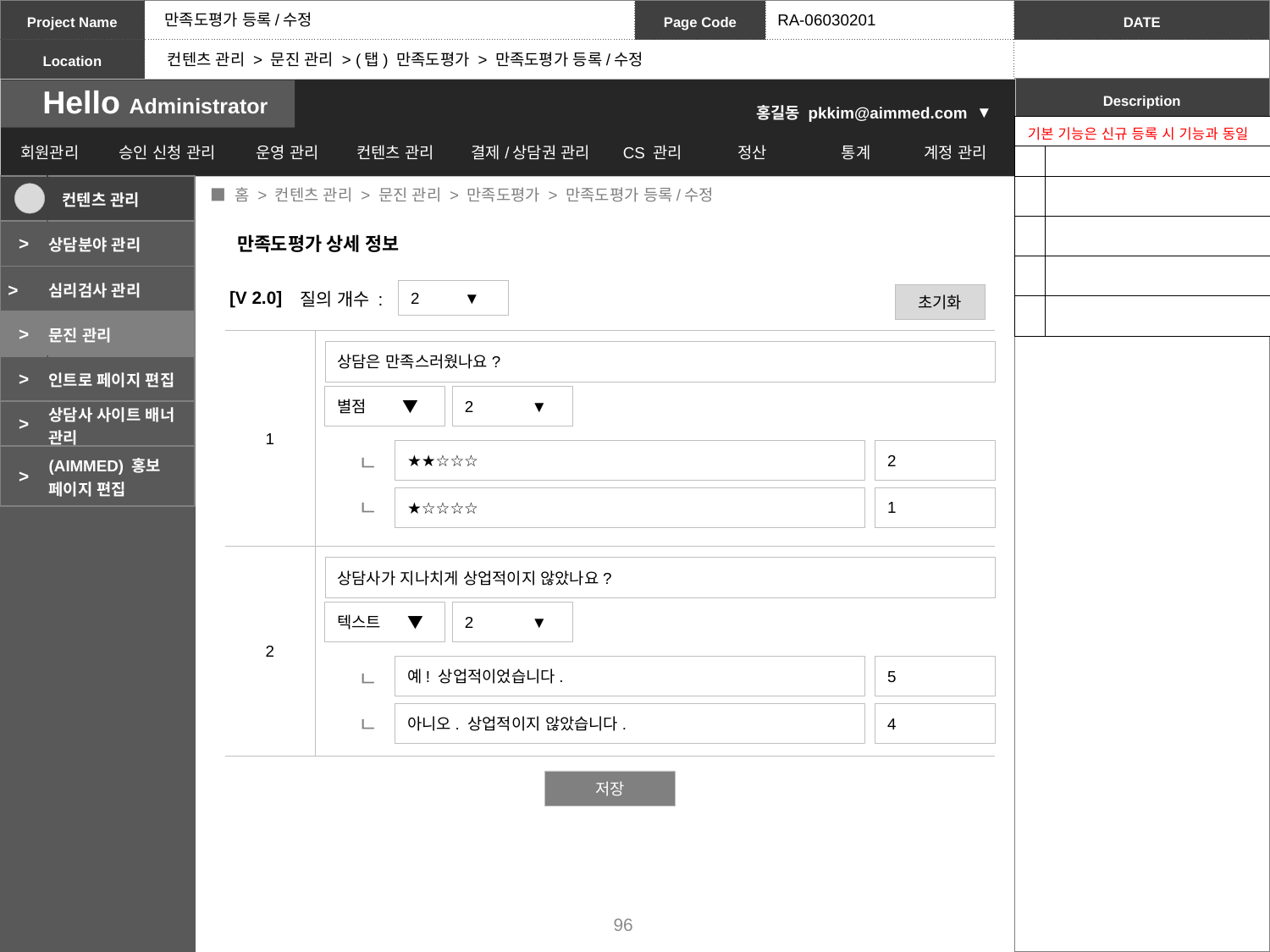

만족도평가 등록/수정
RA-06030201
컨텐츠 관리 > 문진 관리 > (탭) 만족도평가 > 만족도평가 등록/수정
| 기본 기능은 신규 등록 시 기능과 동일 |  |
| --- | --- |
|  |  |
|  |  |
|  |  |
|  |  |
|  |  |
   ■ 홈 > 컨텐츠 관리 > 문진 관리 > 만족도평가 > 만족도평가 등록/수정

|  | 컨텐츠 관리 |
| --- | --- |
| > | 상담분야 관리 |
| > | 심리검사 관리 |
| > | 문진 관리 |
| > | 인트로 페이지 편집 |
| > | 상담사 사이트 배너 관리 |
| > | (AIMMED) 홍보 페이지 편집 |

만족도평가 상세 정보
[V 2.0]
2          ▼
질의 개수 :
초기화
| 1 |  |
| --- | --- |
| 2 |  |
상담은 만족스러웠나요?
별점        ▼
2             ▼
2
★★☆☆☆
ㄴ
1
★☆☆☆☆
ㄴ
상담사가 지나치게 상업적이지 않았나요?
텍스트      ▼
2             ▼
5
예! 상업적이었습니다.
ㄴ
4
아니오. 상업적이지 않았습니다.
ㄴ
저장
96